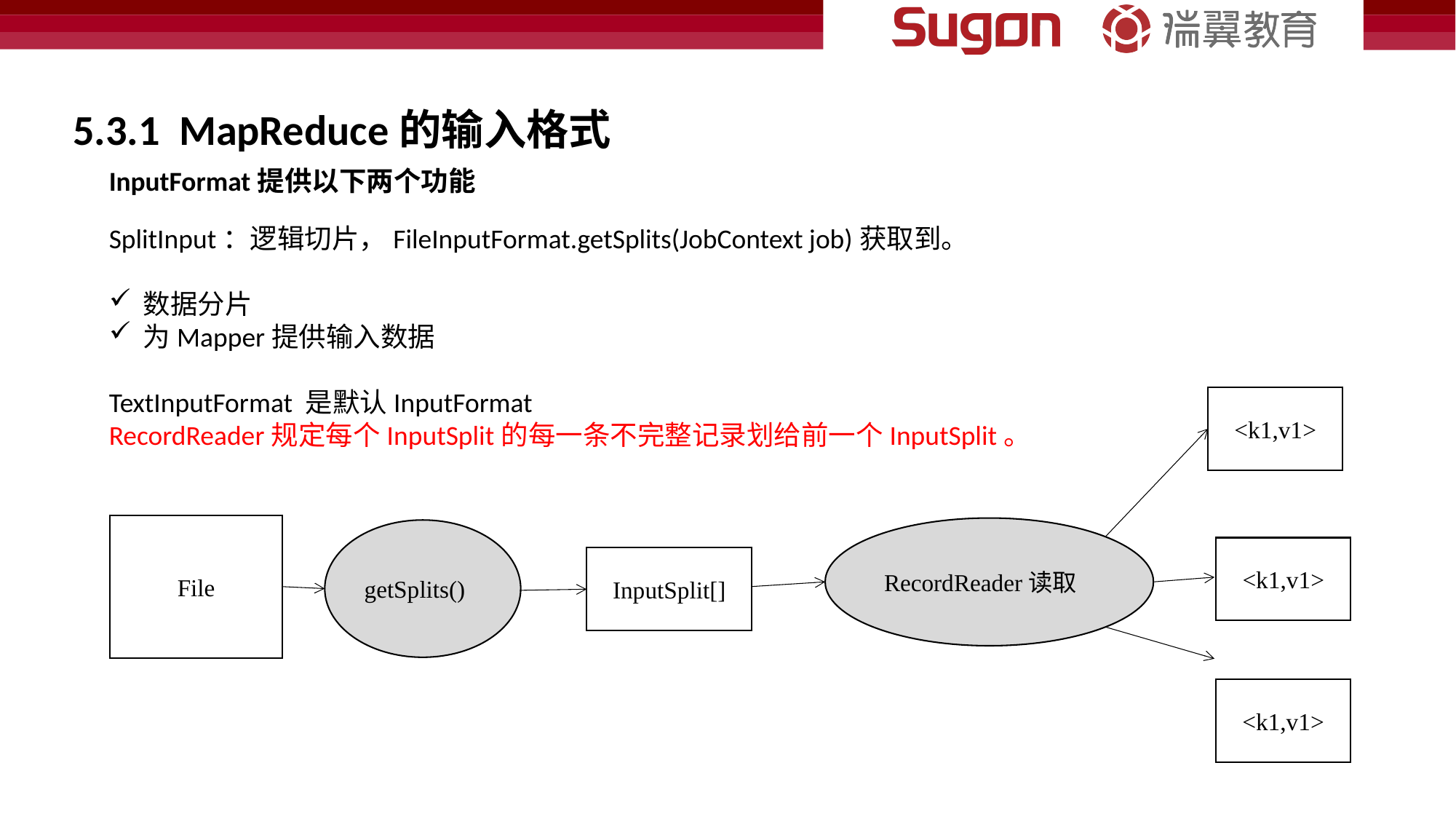

5.3.1  MapReduce的输入格式
InputFormat提供以下两个功能
SplitInput：逻辑切片，FileInputFormat.getSplits(JobContext job)获取到。

数据分片
为Mapper提供输入数据

TextInputFormat 是默认InputFormat
RecordReader规定每个InputSplit的每一条不完整记录划给前一个InputSplit。

<k1,v1>
File
RecordReader读取
getSplits()
<k1,v1>
InputSplit[]
<k1,v1>